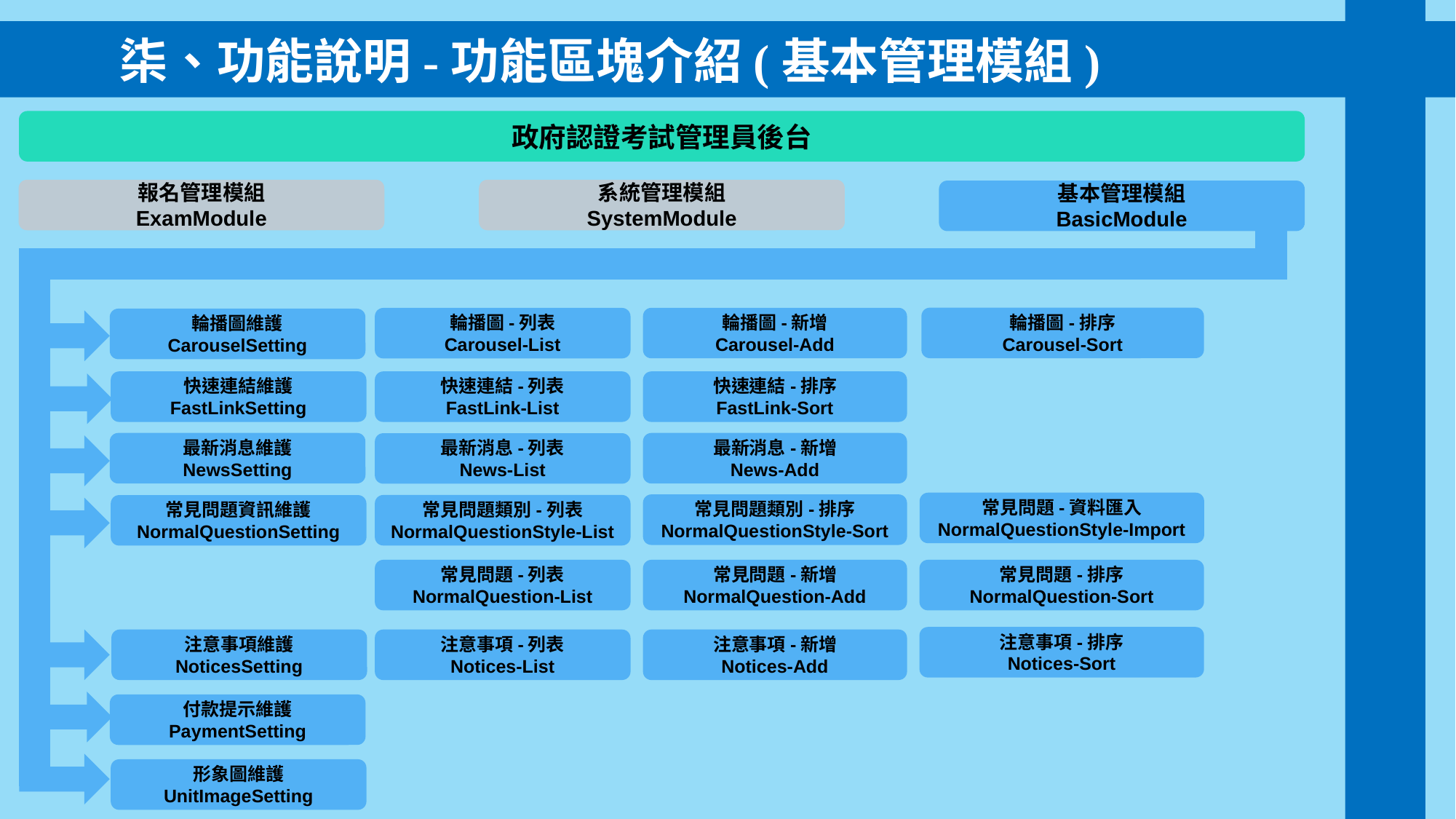

柒、功能說明-功能區塊介紹(基本管理模組)
政府認證考試管理員後台
報名管理模組
ExamModule
系統管理模組
SystemModule
基本管理模組
BasicModule

輪播圖-排序
Carousel-Sort
輪播圖-新增
Carousel-Add
輪播圖-列表
Carousel-List
輪播圖維護
CarouselSetting

快速連結維護
FastLinkSetting
快速連結-列表
FastLink-List
快速連結-排序
FastLink-Sort

最新消息維護
NewsSetting
最新消息-新增
News-Add
最新消息-列表
News-List

常見問題-資料匯入
NormalQuestionStyle-Import
常見問題類別-排序
NormalQuestionStyle-Sort
常見問題類別-列表
NormalQuestionStyle-List
常見問題資訊維護
NormalQuestionSetting

常見問題-列表
NormalQuestion-List
常見問題-新增
NormalQuestion-Add
常見問題-排序
NormalQuestion-Sort
注意事項-排序
Notices-Sort
注意事項維護
NoticesSetting
注意事項-列表
Notices-List
注意事項-新增
Notices-Add

付款提示維護
PaymentSetting

形象圖維護
UnitImageSetting